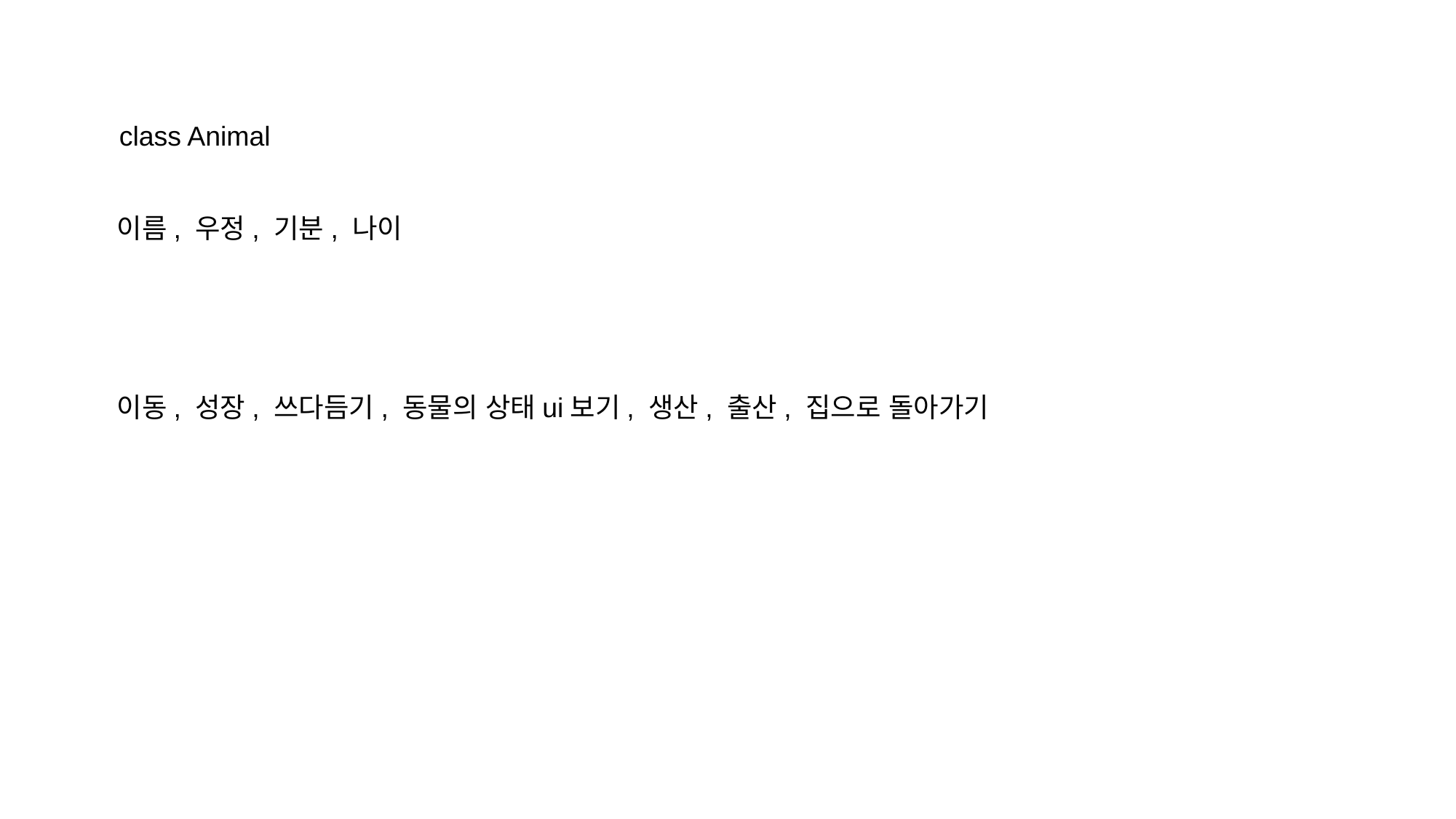

class Animal
이름, 우정, 기분, 나이

이동, 성장, 쓰다듬기, 동물의 상태ui보기, 생산, 출산, 집으로 돌아가기